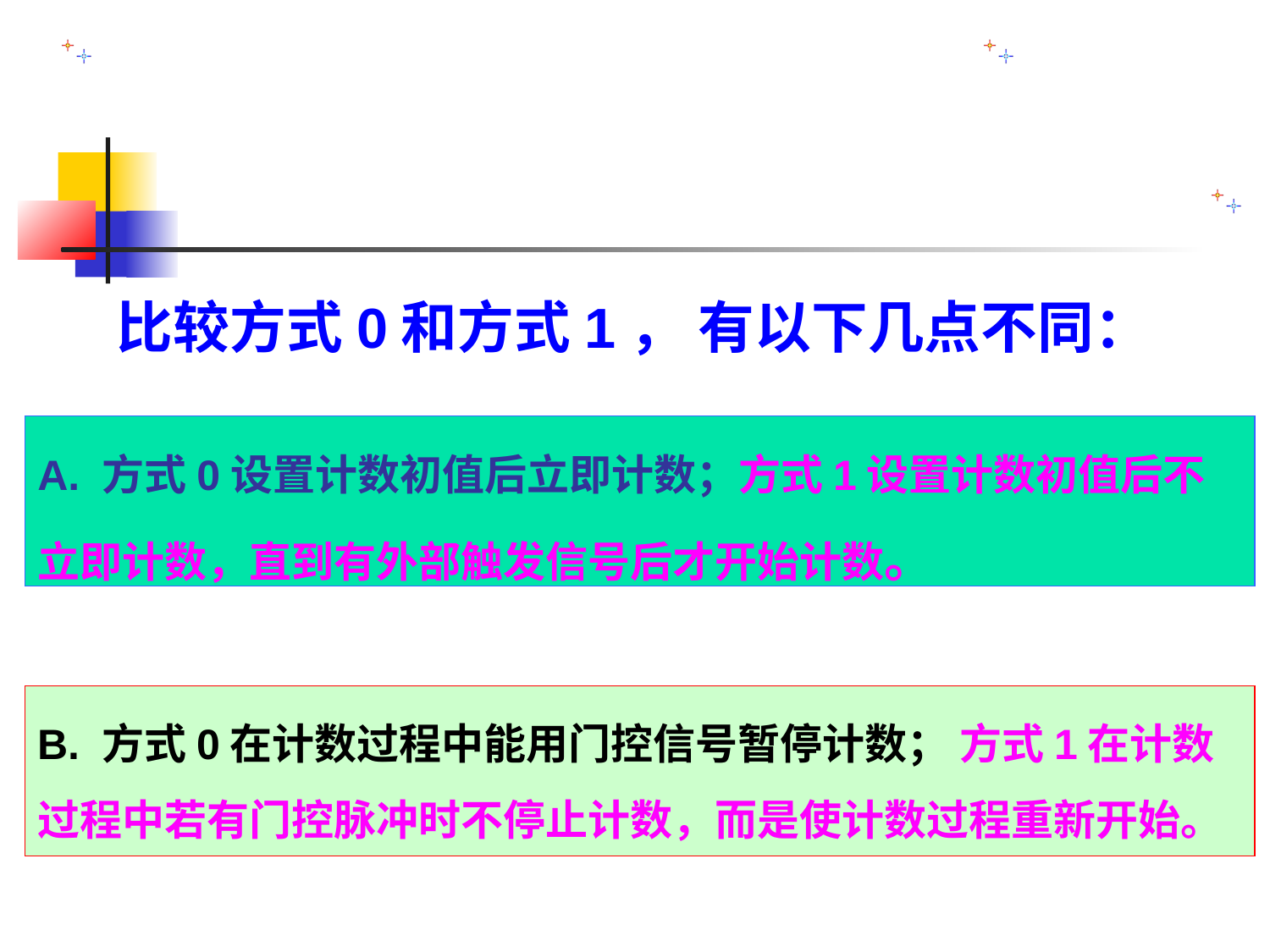

比较方式0和方式1， 有以下几点不同：
A. 方式0设置计数初值后立即计数；方式1设置计数初值后不立即计数，直到有外部触发信号后才开始计数。
B. 方式0在计数过程中能用门控信号暂停计数； 方式1在计数过程中若有门控脉冲时不停止计数，而是使计数过程重新开始。